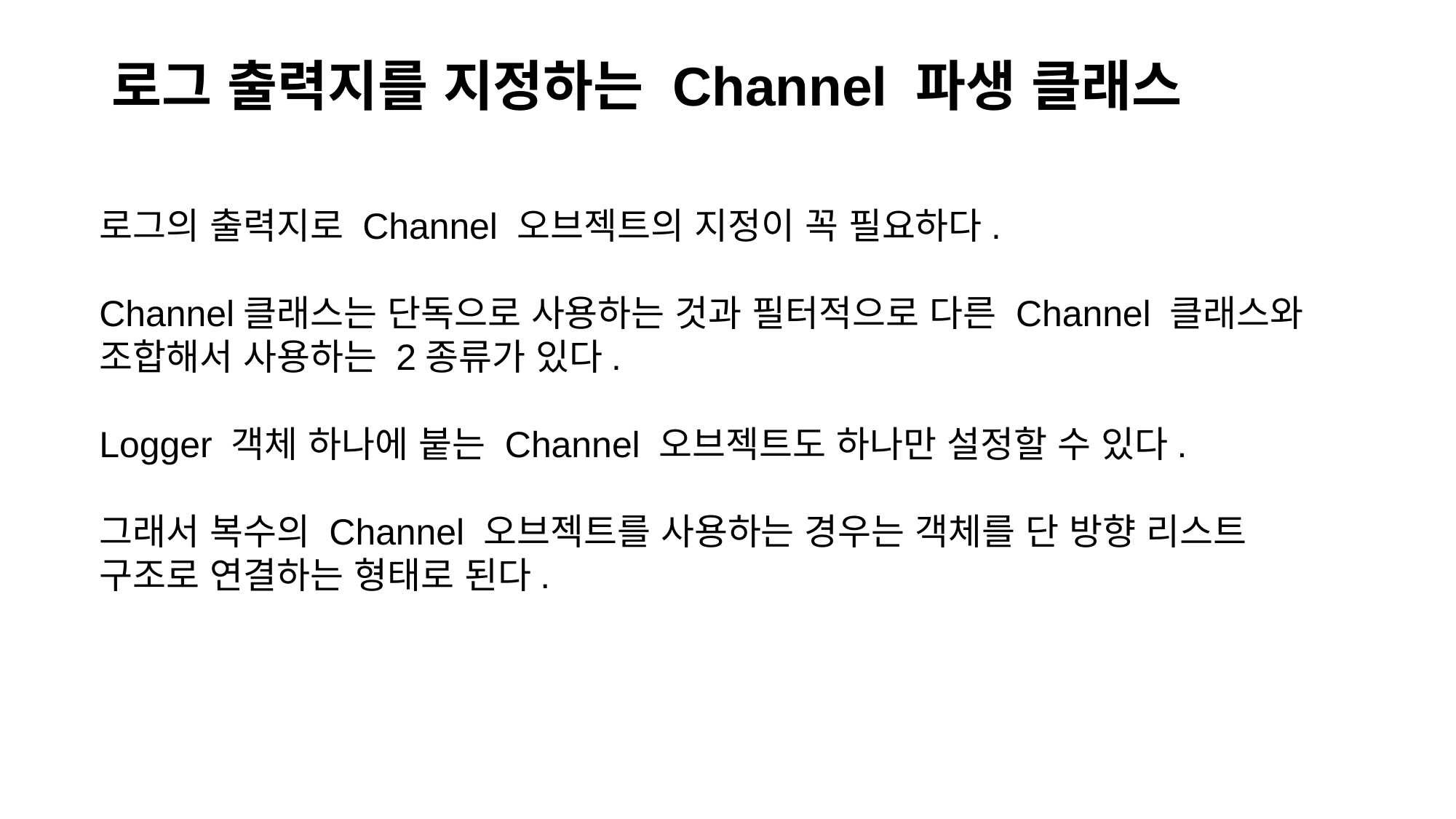

로그 출력지를 지정하는 Channel 파생 클래스
로그의 출력지로 Channel 오브젝트의 지정이 꼭 필요하다.
Channel클래스는 단독으로 사용하는 것과 필터적으로 다른 Channel 클래스와 조합해서 사용하는 2종류가 있다.
Logger 객체 하나에 붙는 Channel 오브젝트도 하나만 설정할 수 있다.
그래서 복수의 Channel 오브젝트를 사용하는 경우는 객체를 단 방향 리스트 구조로 연결하는 형태로 된다.